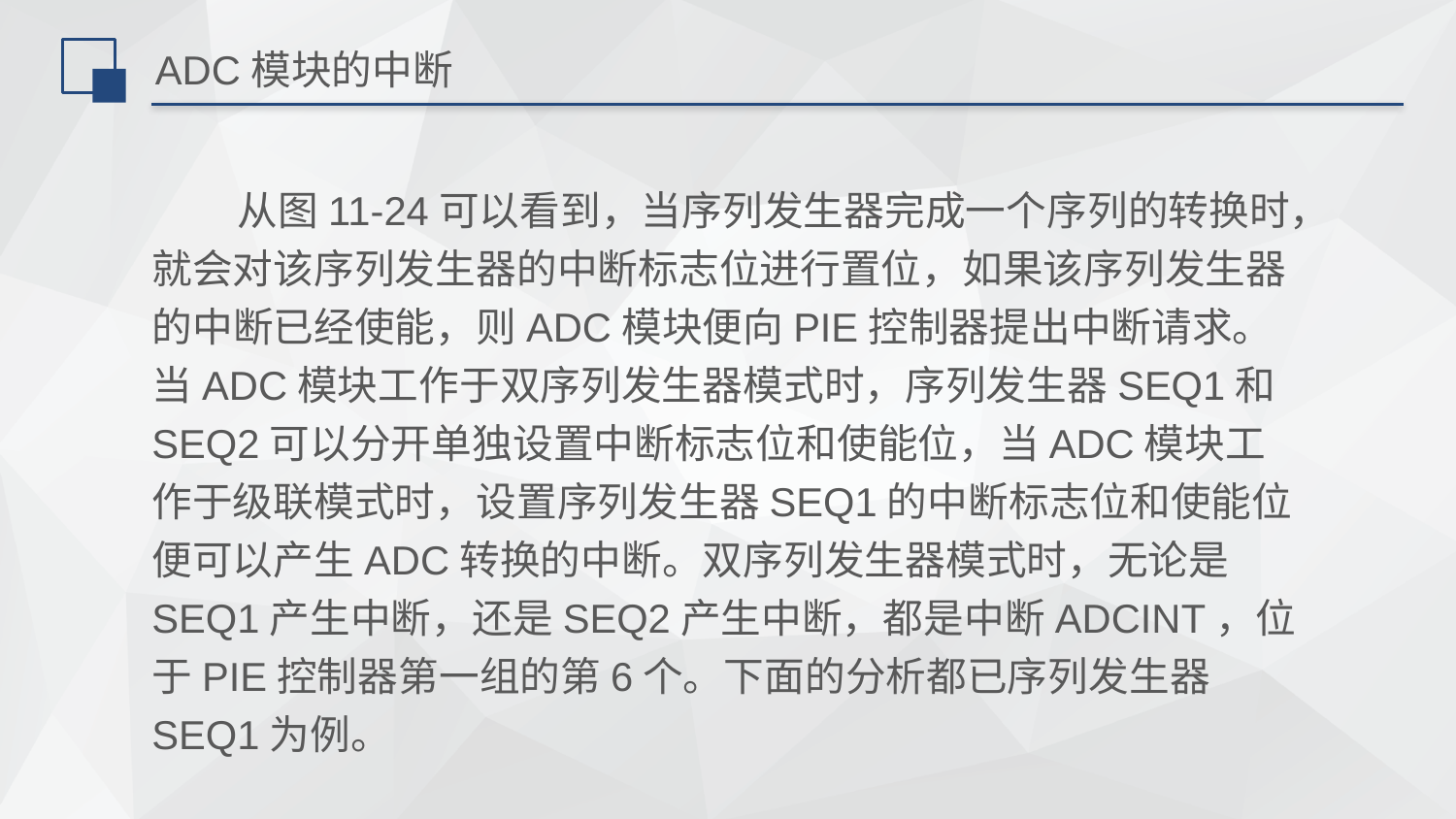

# ADC模块的中断
从图11-24可以看到，当序列发生器完成一个序列的转换时，就会对该序列发生器的中断标志位进行置位，如果该序列发生器的中断已经使能，则ADC模块便向PIE控制器提出中断请求。当ADC模块工作于双序列发生器模式时，序列发生器SEQ1和SEQ2可以分开单独设置中断标志位和使能位，当ADC模块工作于级联模式时，设置序列发生器SEQ1的中断标志位和使能位便可以产生ADC转换的中断。双序列发生器模式时，无论是SEQ1产生中断，还是SEQ2产生中断，都是中断ADCINT，位于PIE控制器第一组的第6个。下面的分析都已序列发生器SEQ1为例。